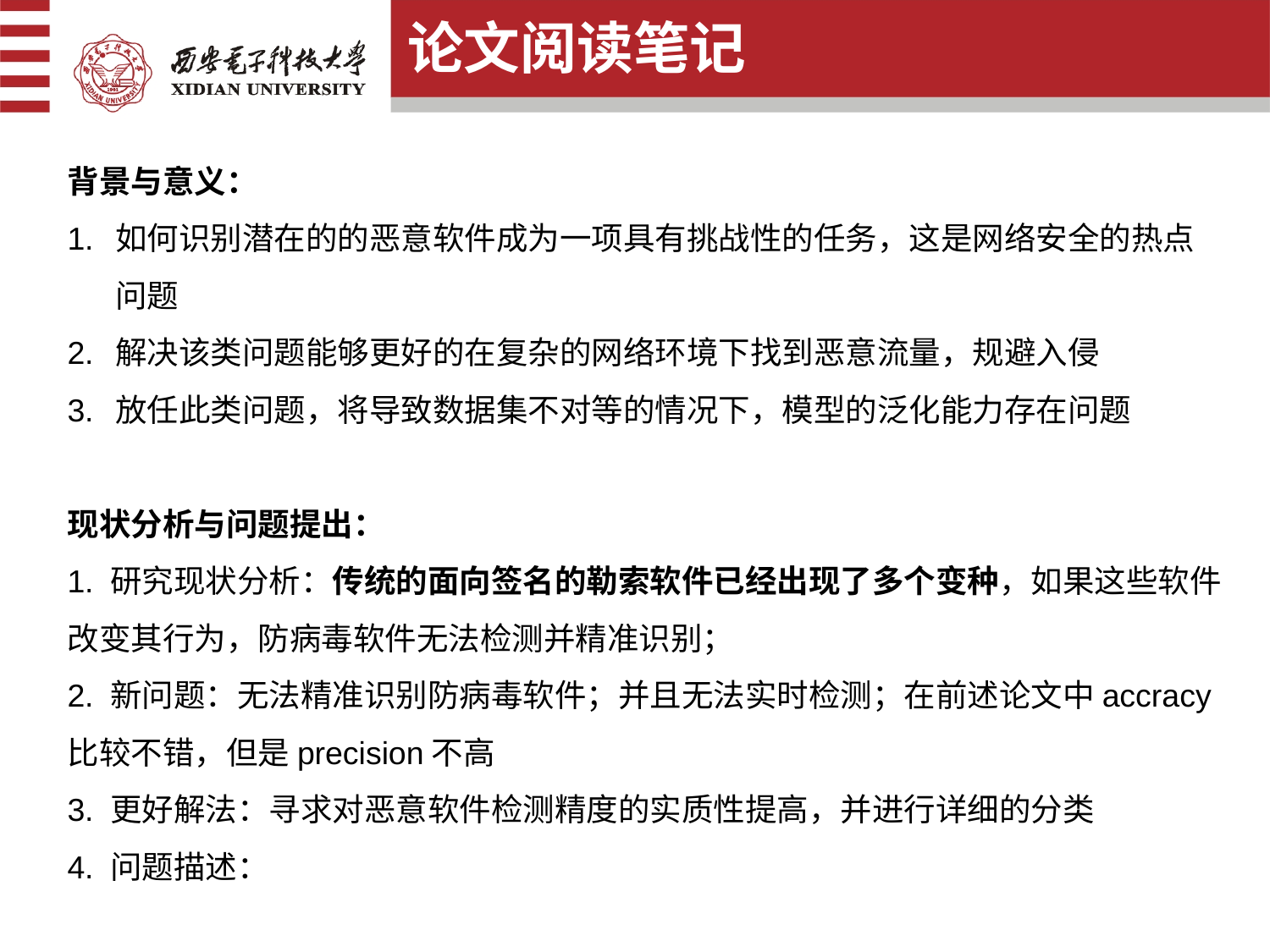

论文阅读笔记
背景与意义：
如何识别潜在的的恶意软件成为一项具有挑战性的任务，这是网络安全的热点问题
解决该类问题能够更好的在复杂的网络环境下找到恶意流量，规避入侵
放任此类问题，将导致数据集不对等的情况下，模型的泛化能力存在问题

现状分析与问题提出：
1. 研究现状分析：传统的面向签名的勒索软件已经出现了多个变种，如果这些软件改变其行为，防病毒软件无法检测并精准识别；
2. 新问题：无法精准识别防病毒软件；并且无法实时检测；在前述论文中accracy比较不错，但是precision不高
3. 更好解法：寻求对恶意软件检测精度的实质性提高，并进行详细的分类
4. 问题描述：